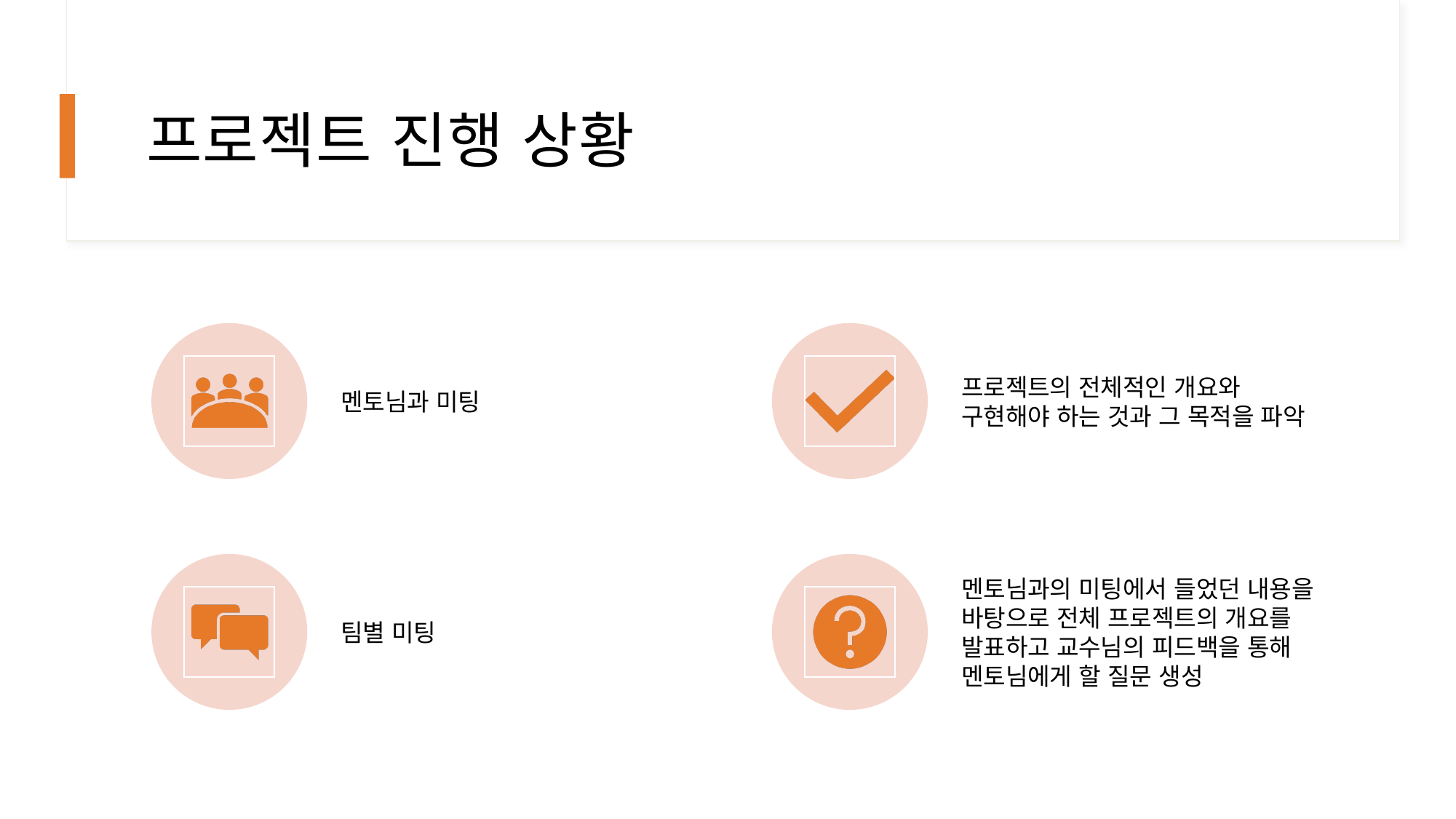

# 프로젝트 진행 상황
멘토님과 미팅
프로젝트의 전체적인 개요와 구현해야 하는 것과 그 목적을 파악
팀별 미팅
멘토님과의 미팅에서 들었던 내용을 바탕으로 전체 프로젝트의 개요를 발표하고 교수님의 피드백을 통해 멘토님에게 할 질문 생성